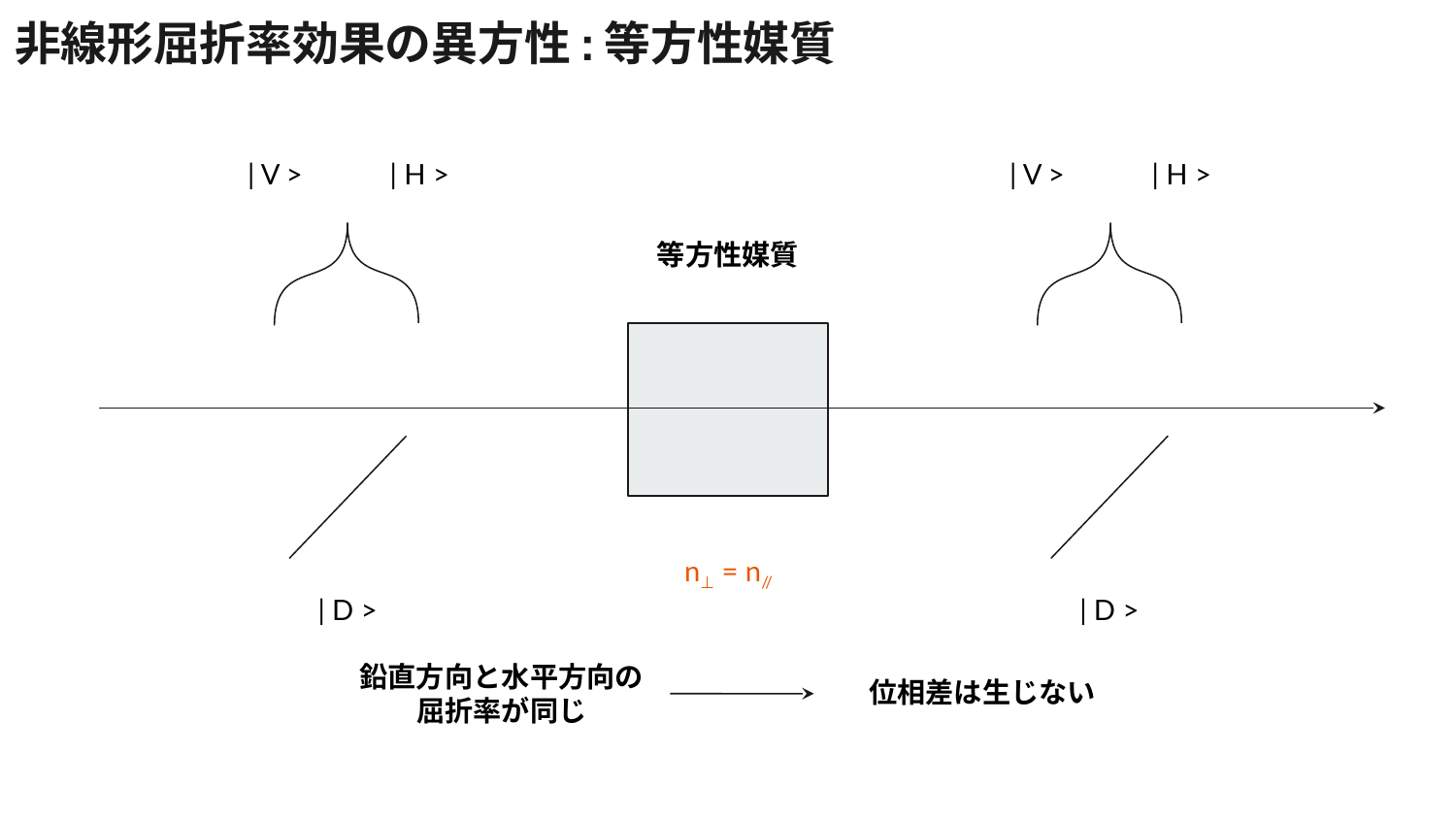

非線形屈折率効果の異方性:等方性媒質
| V >
| H >
| V >
| H >
等方性媒質

n⊥ = n//
| D >
| D >
鉛直方向と水平方向の屈折率が同じ
位相差は生じない